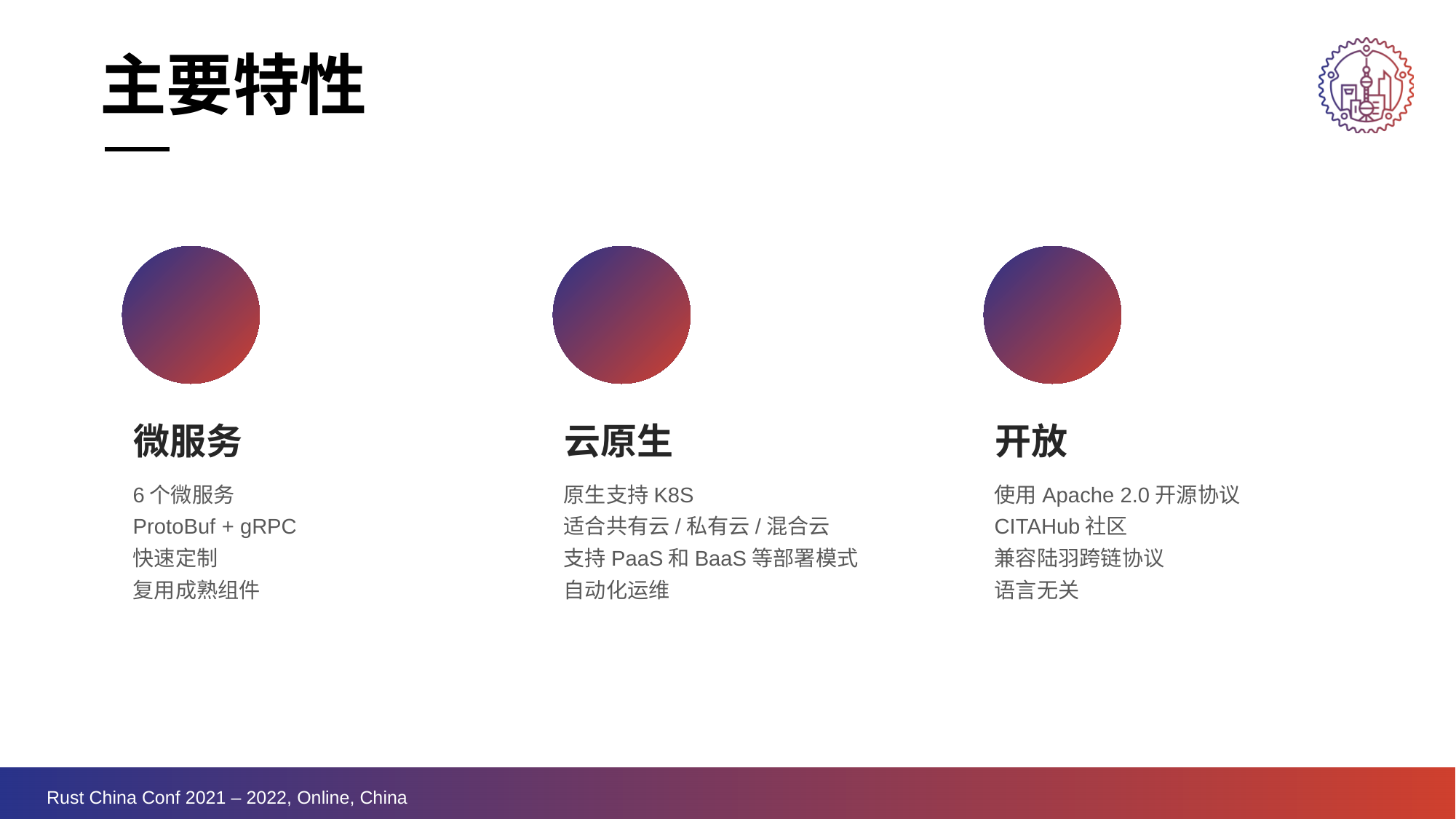

主要特性

微服务
6个微服务
ProtoBuf + gRPC
快速定制
复用成熟组件

云原生
原生支持K8S
适合共有云/私有云/混合云
支持PaaS和BaaS等部署模式
自动化运维

开放
使用Apache 2.0开源协议
CITAHub社区
兼容陆羽跨链协议
语言无关